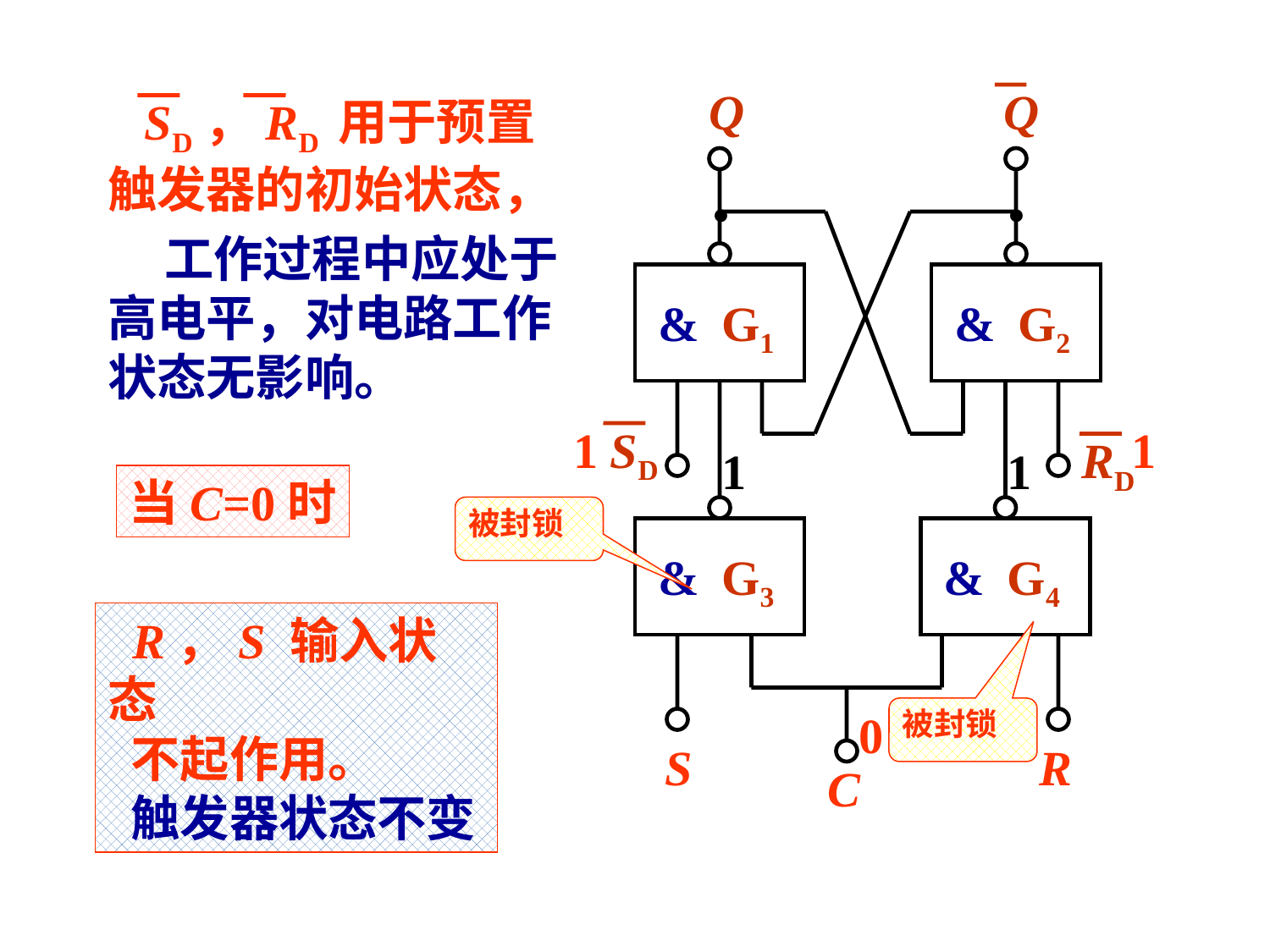

Q
Q

.
.

&
G1
&
G2

SD

RD

&
G3
&
G4

S
R

C
   SD，RD 用于预置触发器的初始状态，
    工作过程中应处于高电平，对电路工作状态无影响。

1
1
1
1
当C=0时

被封锁
  R，S 输入状态
 不起作用。
 触发器状态不变
0

被封锁